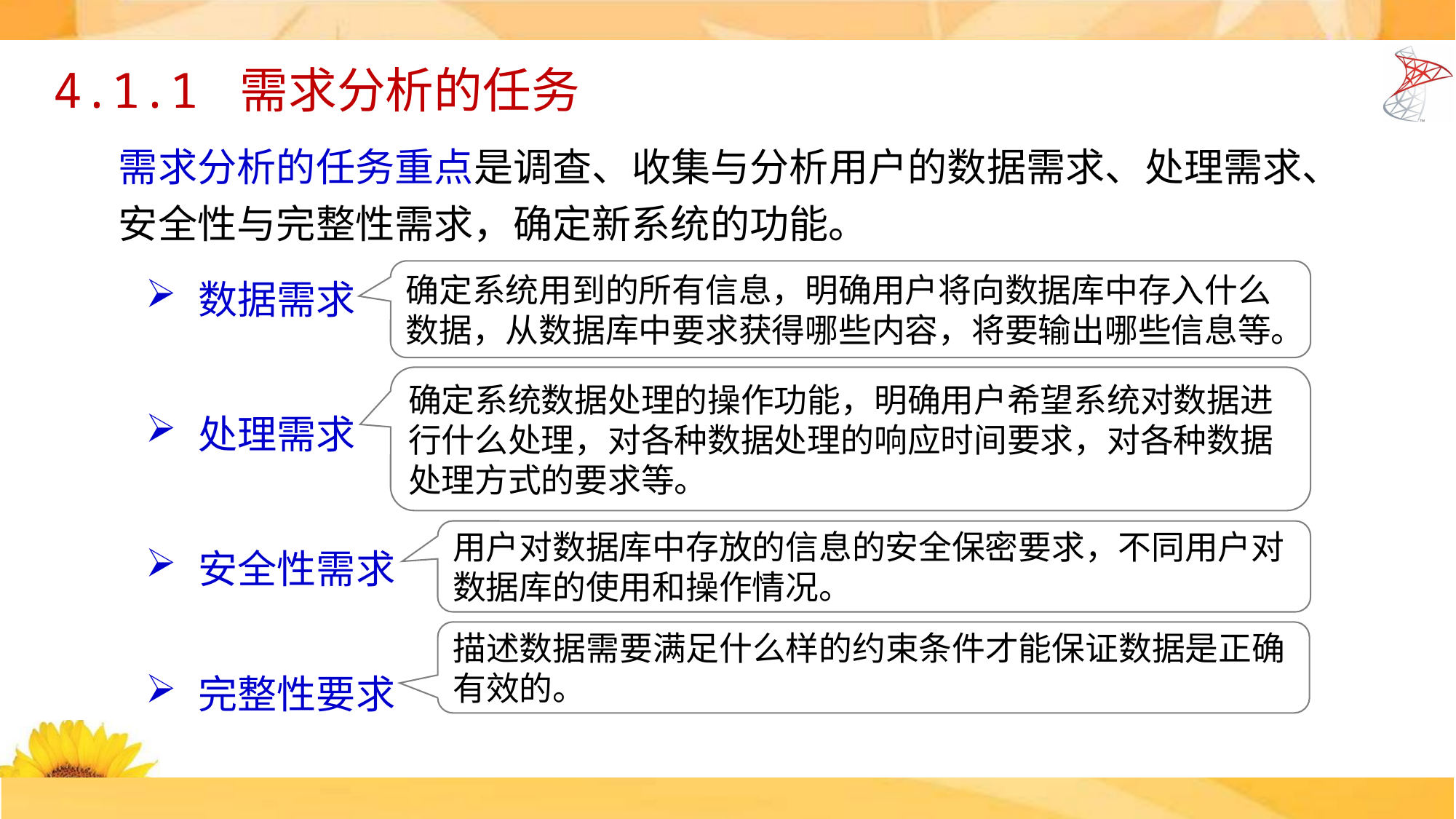

4.1.1 需求分析的任务
需求分析的任务重点是调查、收集与分析用户的数据需求、处理需求、安全性与完整性需求，确定新系统的功能。
数据需求
处理需求
安全性需求
完整性要求
确定系统用到的所有信息，明确用户将向数据库中存入什么数据，从数据库中要求获得哪些内容，将要输出哪些信息等。
确定系统数据处理的操作功能，明确用户希望系统对数据进行什么处理，对各种数据处理的响应时间要求，对各种数据处理方式的要求等。
用户对数据库中存放的信息的安全保密要求，不同用户对数据库的使用和操作情况。
描述数据需要满足什么样的约束条件才能保证数据是正确有效的。